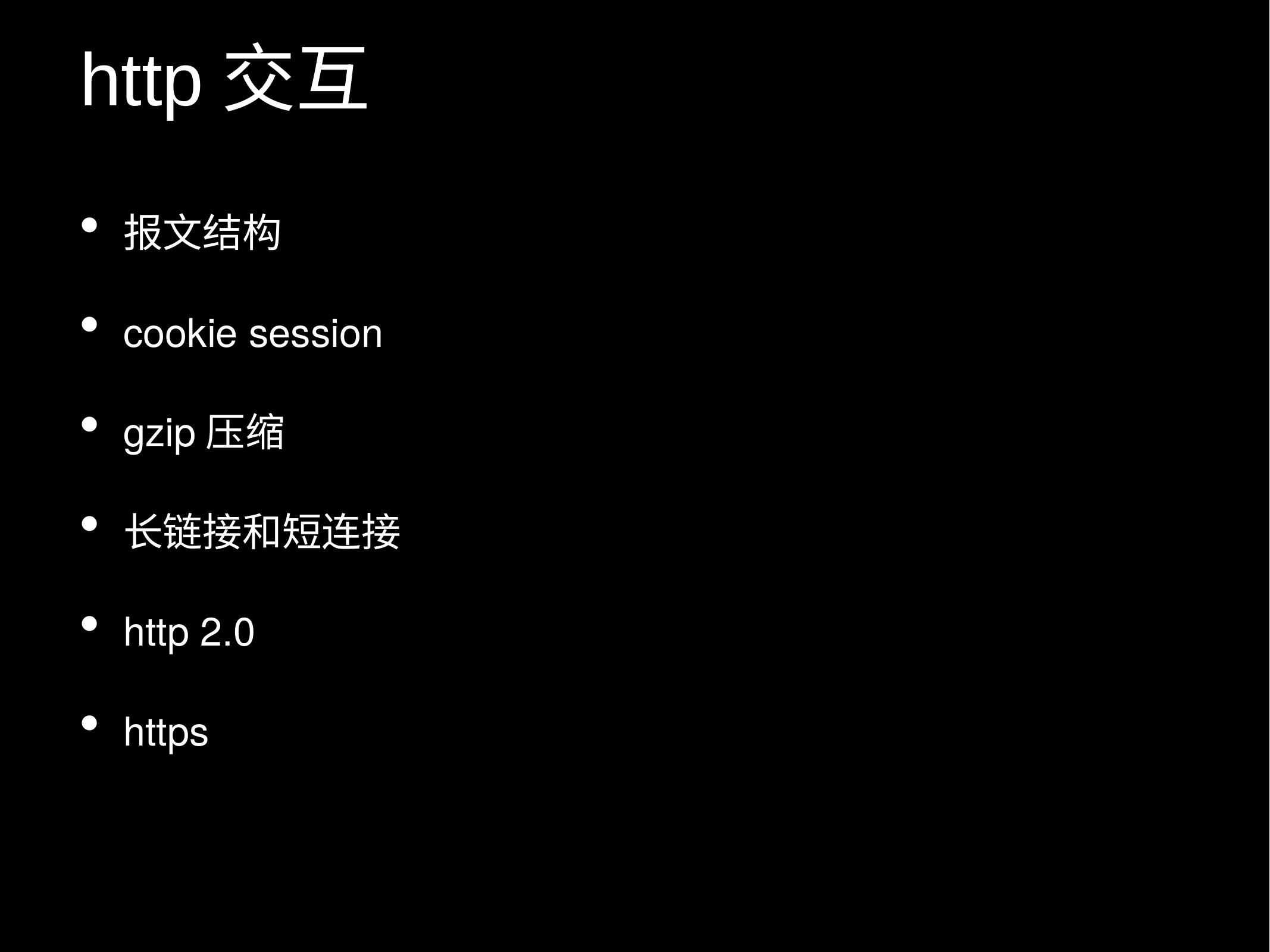

# http交互
报文结构
cookie session
gzip压缩
长链接和短连接
http 2.0
https